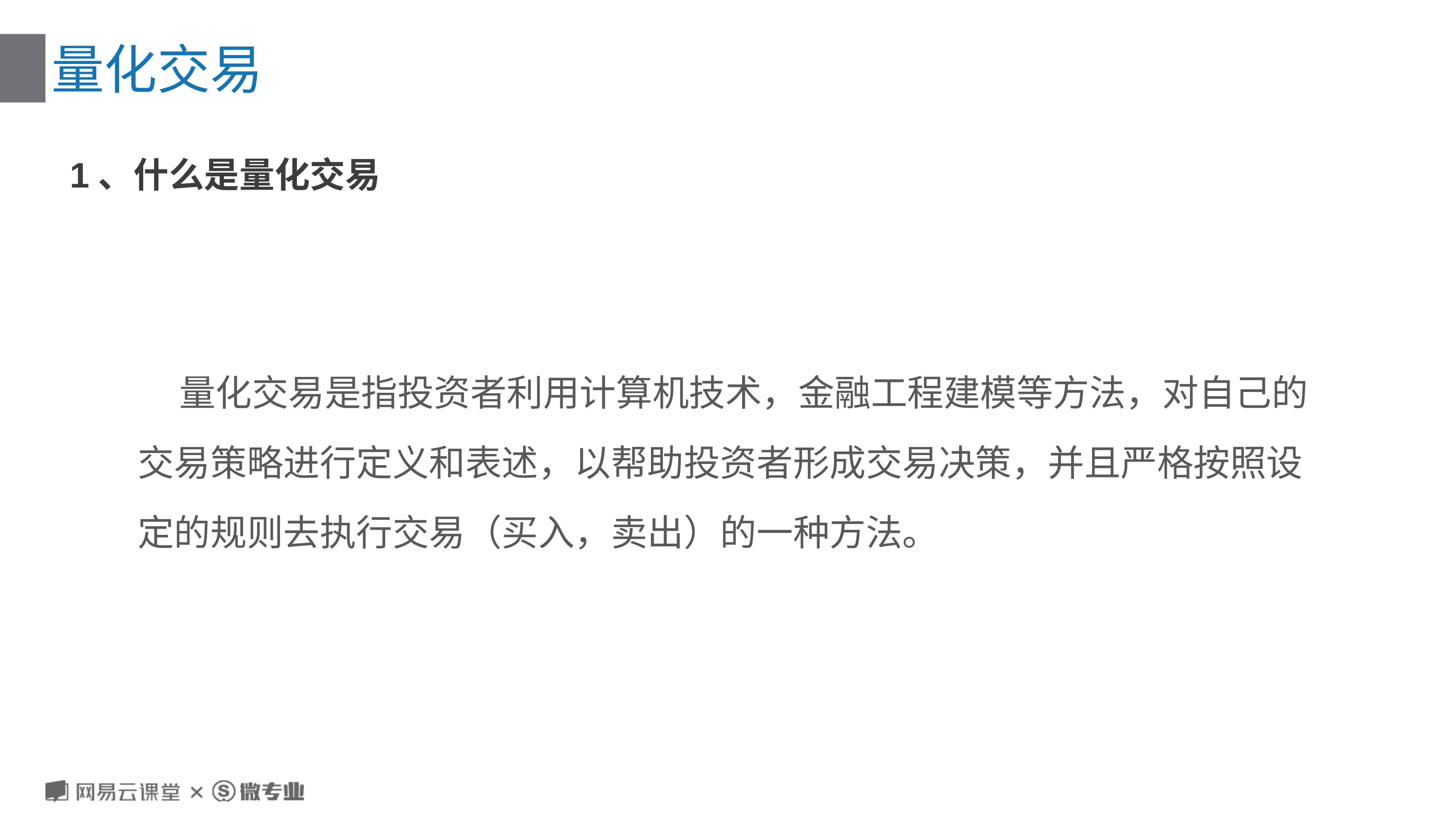

# 量化交易
1、什么是量化交易
    量化交易是指投资者利用计算机技术，金融工程建模等方法，对自己的交易策略进行定义和表述，以帮助投资者形成交易决策，并且严格按照设定的规则去执行交易（买入，卖出）的一种方法。